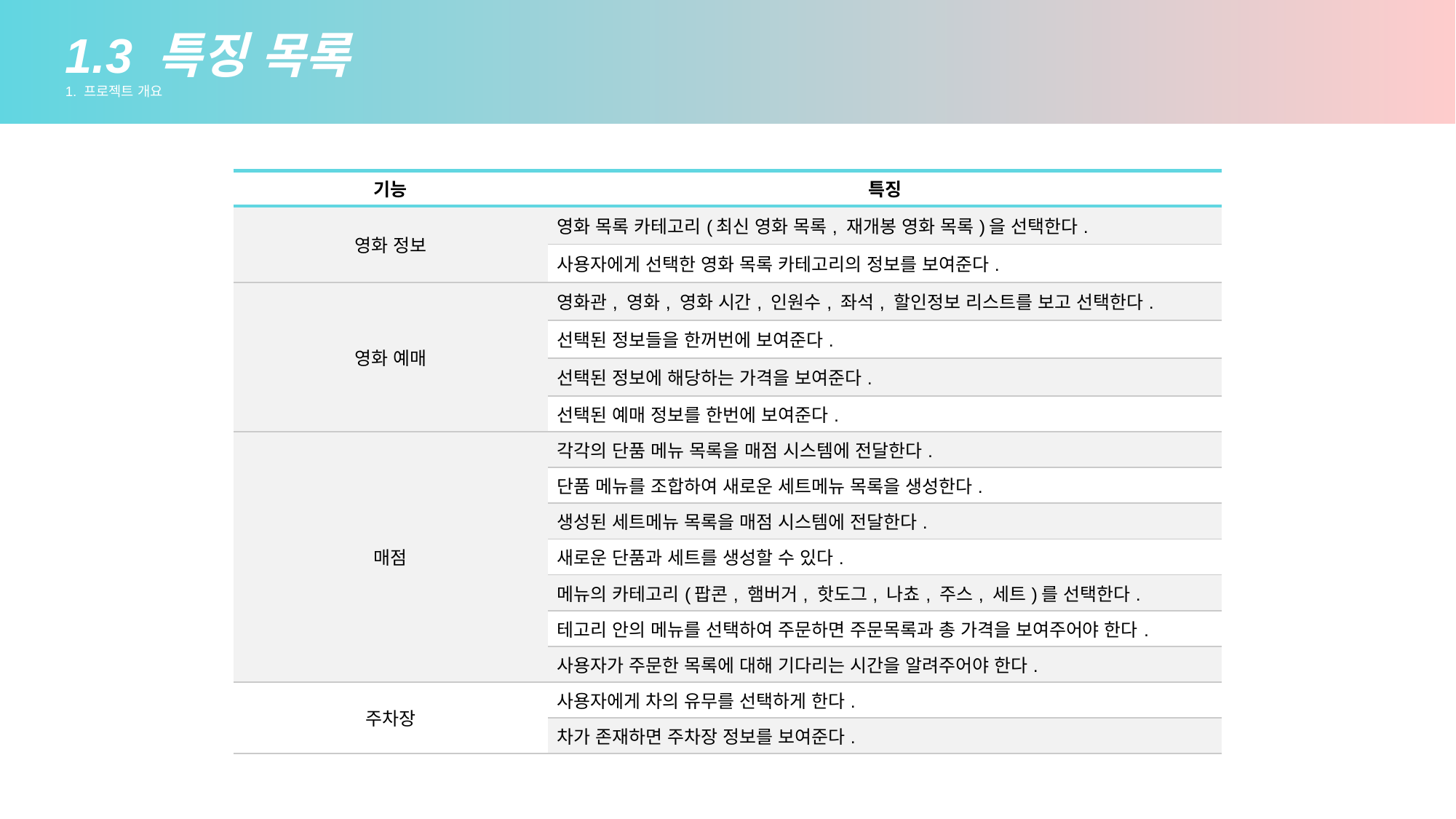

1.3 특징 목록
1. 프로젝트 개요
| 기능 | 특징 |
| --- | --- |
| 영화 정보 | 영화 목록 카테고리(최신 영화 목록, 재개봉 영화 목록)을 선택한다. |
|  | 사용자에게 선택한 영화 목록 카테고리의 정보를 보여준다. |
| 영화 예매 | 영화관, 영화, 영화 시간, 인원수, 좌석, 할인정보 리스트를 보고 선택한다. |
|  | 선택된 정보들을 한꺼번에 보여준다. |
|  | 선택된 정보에 해당하는 가격을 보여준다. |
|  | 선택된 예매 정보를 한번에 보여준다. |
| 매점 | 각각의 단품 메뉴 목록을 매점 시스템에 전달한다. |
|  | 단품 메뉴를 조합하여 새로운 세트메뉴 목록을 생성한다. |
|  | 생성된 세트메뉴 목록을 매점 시스템에 전달한다. |
|  | 새로운 단품과 세트를 생성할 수 있다. |
|  | 메뉴의 카테고리(팝콘, 햄버거, 핫도그, 나쵸, 주스, 세트)를 선택한다. |
|  | 테고리 안의 메뉴를 선택하여 주문하면 주문목록과 총 가격을 보여주어야 한다. |
|  | 사용자가 주문한 목록에 대해 기다리는 시간을 알려주어야 한다. |
| 주차장 | 사용자에게 차의 유무를 선택하게 한다. |
|  | 차가 존재하면 주차장 정보를 보여준다. |